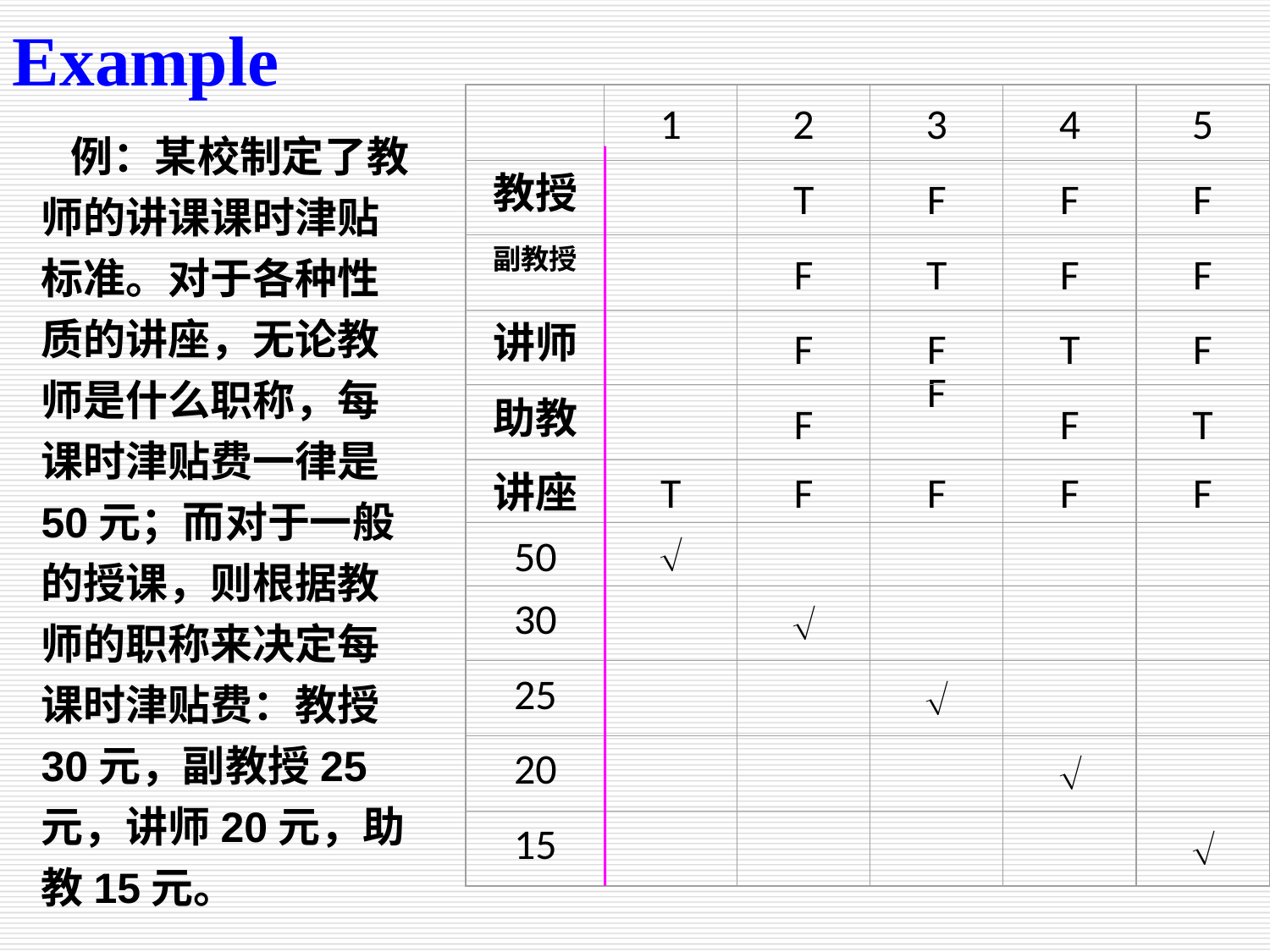

Example

1

2

3

4

5

教授

T

F

F

F

副教授

F

T

F

F

讲师

F

F

T

F

助教

F

F

F

T

讲座

T

F

F

F

F

50

√

30

√

25

√

20

√

15

√

  例：某校制定了教师的讲课课时津贴标准。对于各种性质的讲座，无论教师是什么职称，每课时津贴费一律是50元；而对于一般的授课，则根据教师的职称来决定每课时津贴费：教授30元，副教授25元，讲师20元，助教15元。